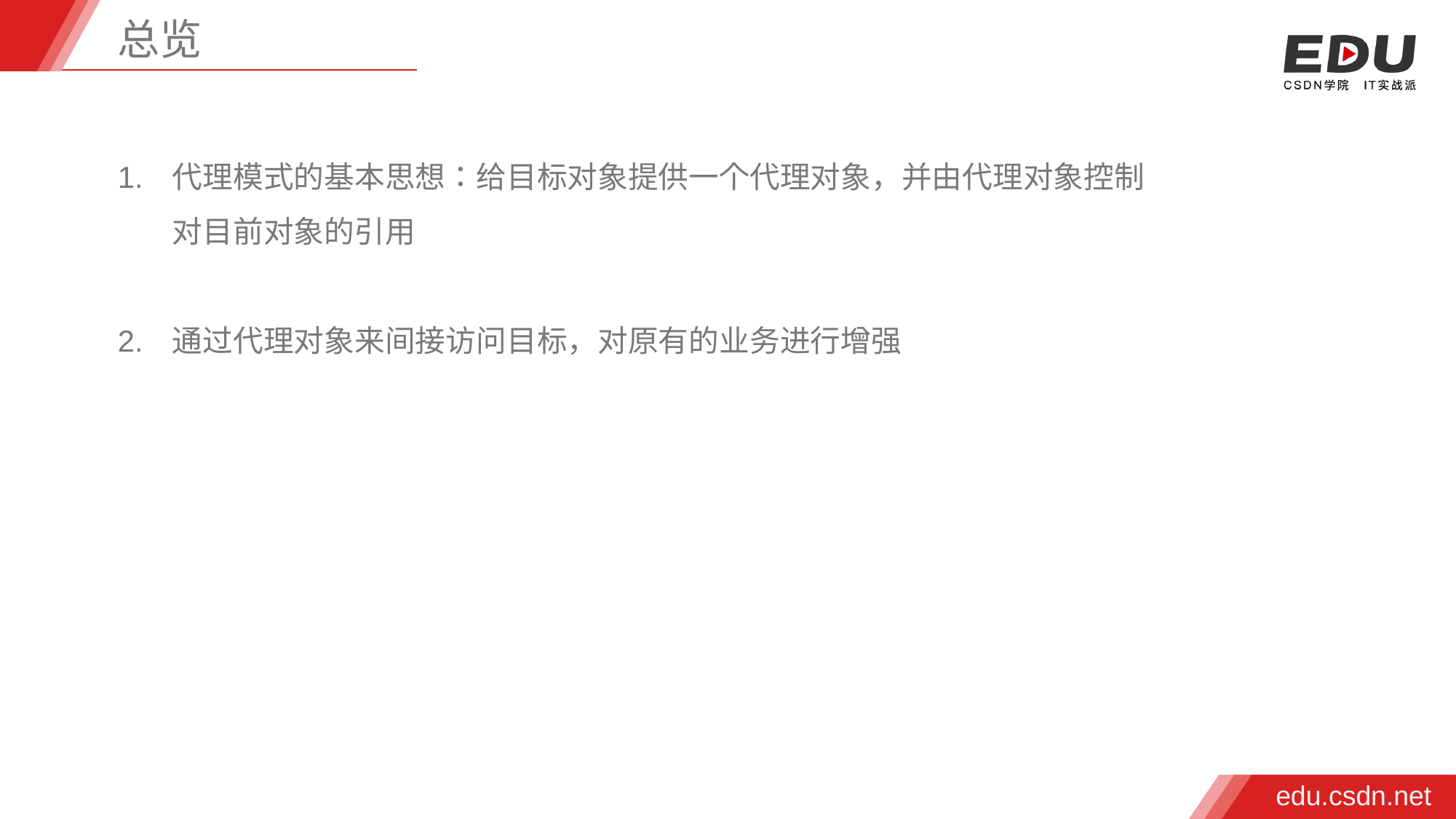

总览
代理模式的基本思想：给目标对象提供一个代理对象，并由代理对象控制对目前对象的引用

通过代理对象来间接访问目标，对原有的业务进行增强
edu.csdn.net